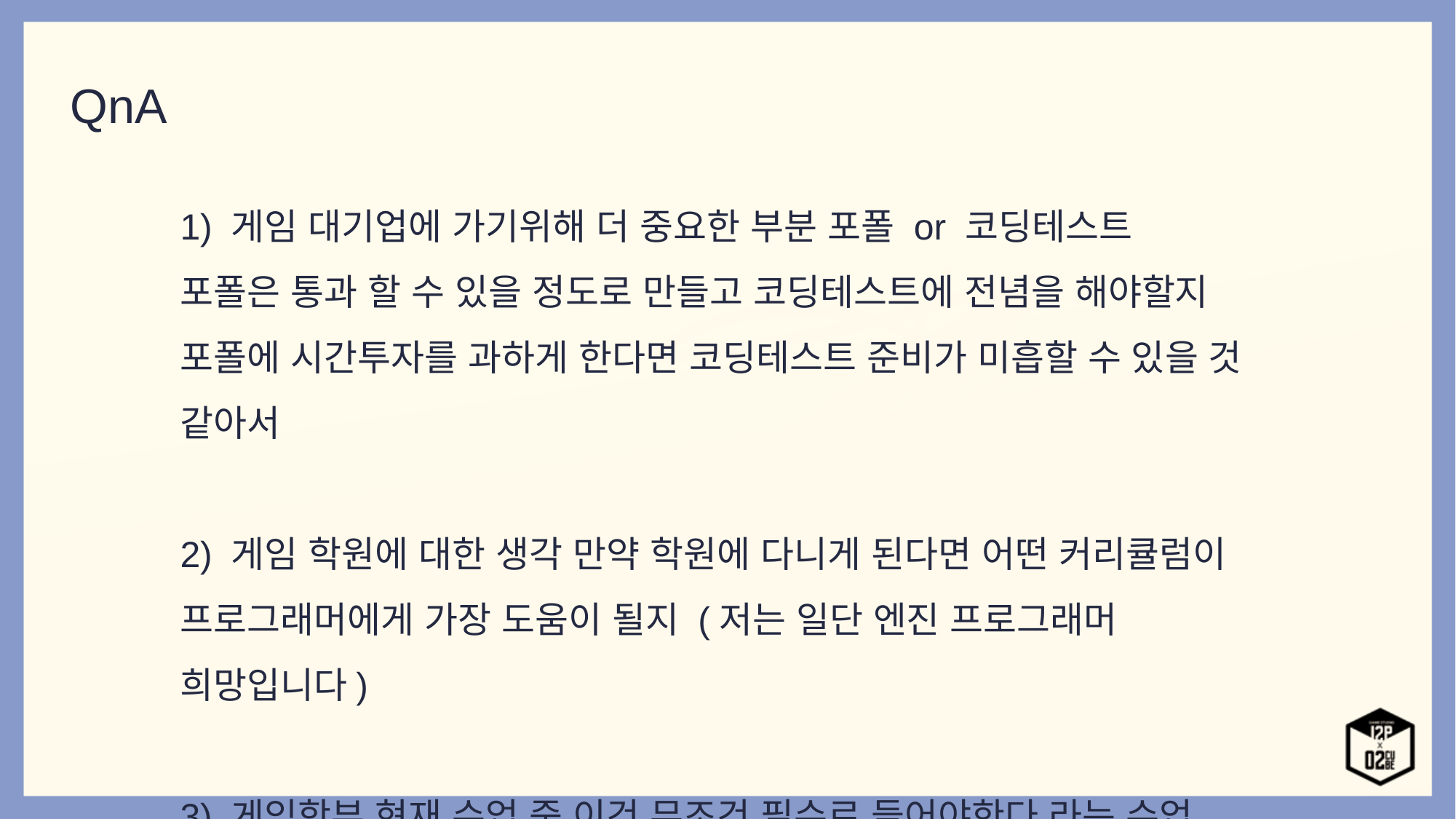

QnA
1) 게임 대기업에 가기위해 더 중요한 부분 포폴 or 코딩테스트
포폴은 통과 할 수 있을 정도로 만들고 코딩테스트에 전념을 해야할지
포폴에 시간투자를 과하게 한다면 코딩테스트 준비가 미흡할 수 있을 것 같아서

2) 게임 학원에 대한 생각 만약 학원에 다니게 된다면 어떤 커리큘럼이 프로그래머에게 가장 도움이 될지 (저는 일단 엔진 프로그래머 희망입니다)

3) 게임학부 현재 수업 중 이건 무조건 필수로 들어야한다 라는 수업

4) 이 질문은 굉장히 포괄적이지만ㅎㅎ.. 대기업을 가기 위한 팁(공부 방법, 준비해야하는 것들)